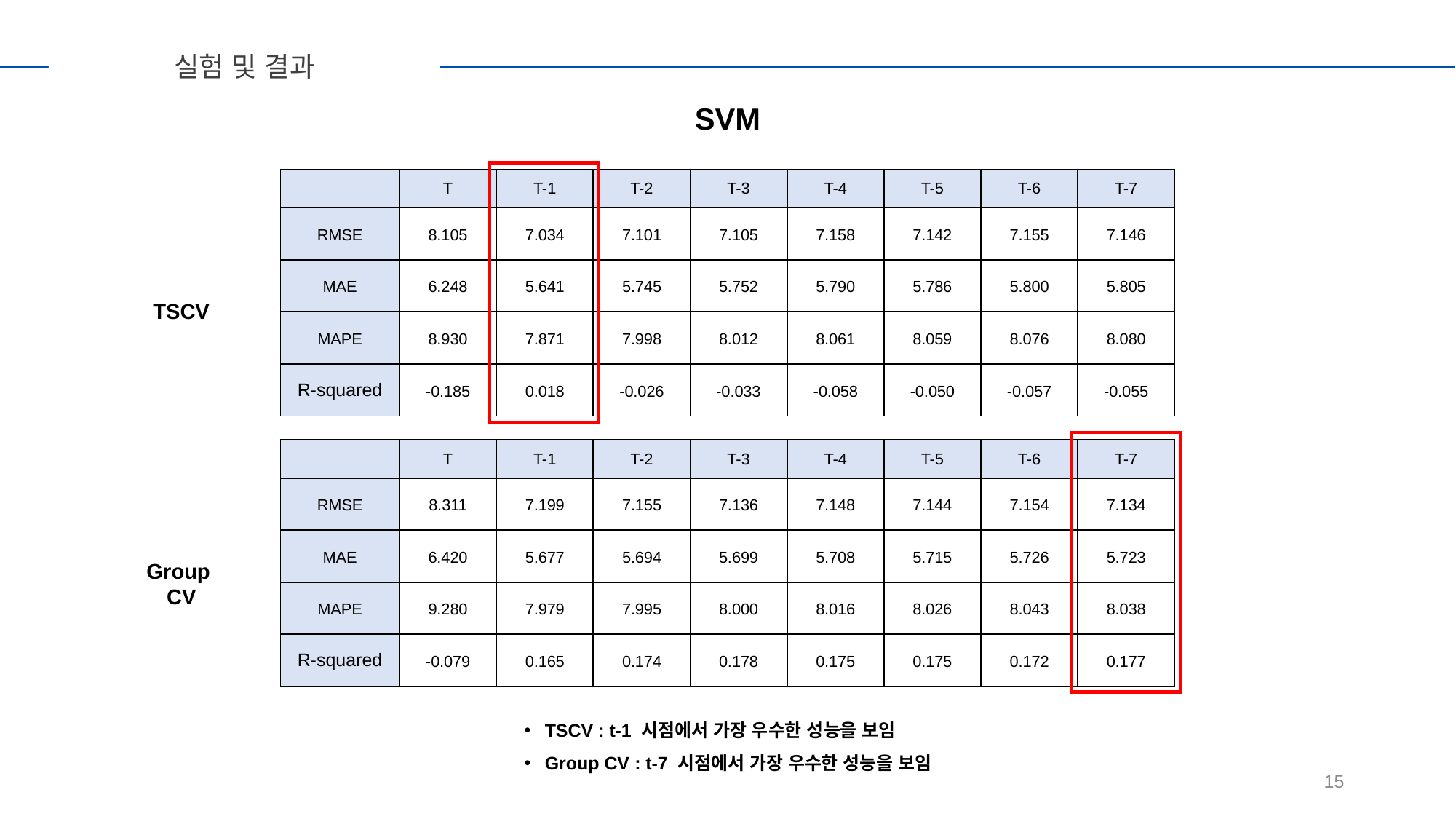

실험 및 결과
SVM

|  | T | T-1 | T-2 | T-3 | T-4 | T-5 | T-6 | T-7 |
| --- | --- | --- | --- | --- | --- | --- | --- | --- |
| RMSE | 8.105 | 7.034 | 7.101 | 7.105 | 7.158 | 7.142 | 7.155 | 7.146 |
| MAE | 6.248 | 5.641 | 5.745 | 5.752 | 5.790 | 5.786 | 5.800 | 5.805 |
| MAPE | 8.930 | 7.871 | 7.998 | 8.012 | 8.061 | 8.059 | 8.076 | 8.080 |
| R-squared | -0.185 | 0.018 | -0.026 | -0.033 | -0.058 | -0.050 | -0.057 | -0.055 |
TSCV

|  | T | T-1 | T-2 | T-3 | T-4 | T-5 | T-6 | T-7 |
| --- | --- | --- | --- | --- | --- | --- | --- | --- |
| RMSE | 8.311 | 7.199 | 7.155 | 7.136 | 7.148 | 7.144 | 7.154 | 7.134 |
| MAE | 6.420 | 5.677 | 5.694 | 5.699 | 5.708 | 5.715 | 5.726 | 5.723 |
| MAPE | 9.280 | 7.979 | 7.995 | 8.000 | 8.016 | 8.026 | 8.043 | 8.038 |
| R-squared | -0.079 | 0.165 | 0.174 | 0.178 | 0.175 | 0.175 | 0.172 | 0.177 |
Group
CV
TSCV : t-1 시점에서 가장 우수한 성능을 보임
Group CV : t-7 시점에서 가장 우수한 성능을 보임
15